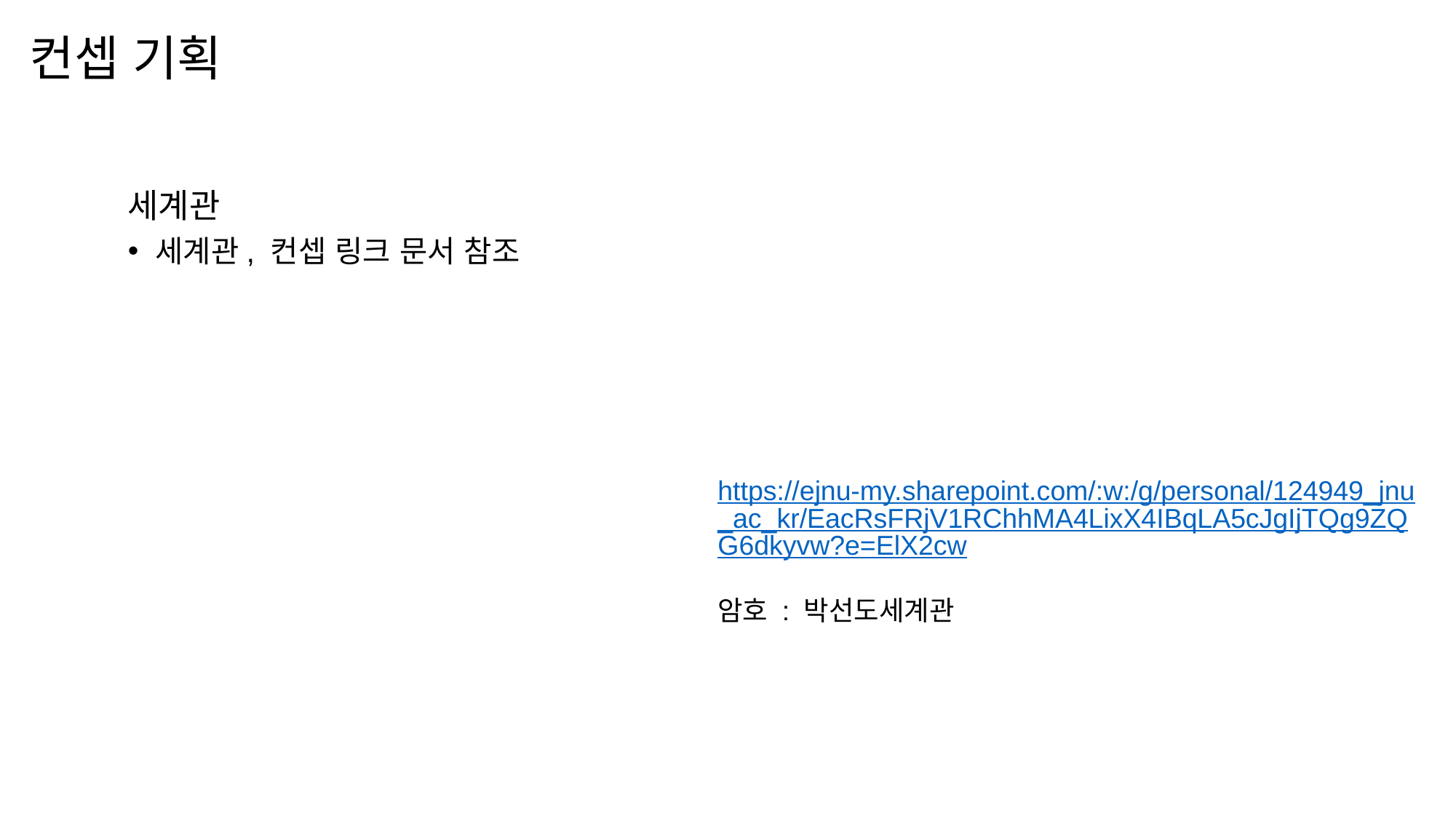

# 컨셉 기획
세계관
세계관, 컨셉 링크 문서 참조
https://ejnu-my.sharepoint.com/:w:/g/personal/124949_jnu_ac_kr/EacRsFRjV1RChhMA4LixX4IBqLA5cJgIjTQg9ZQG6dkyvw?e=ElX2cw

암호 : 박선도세계관